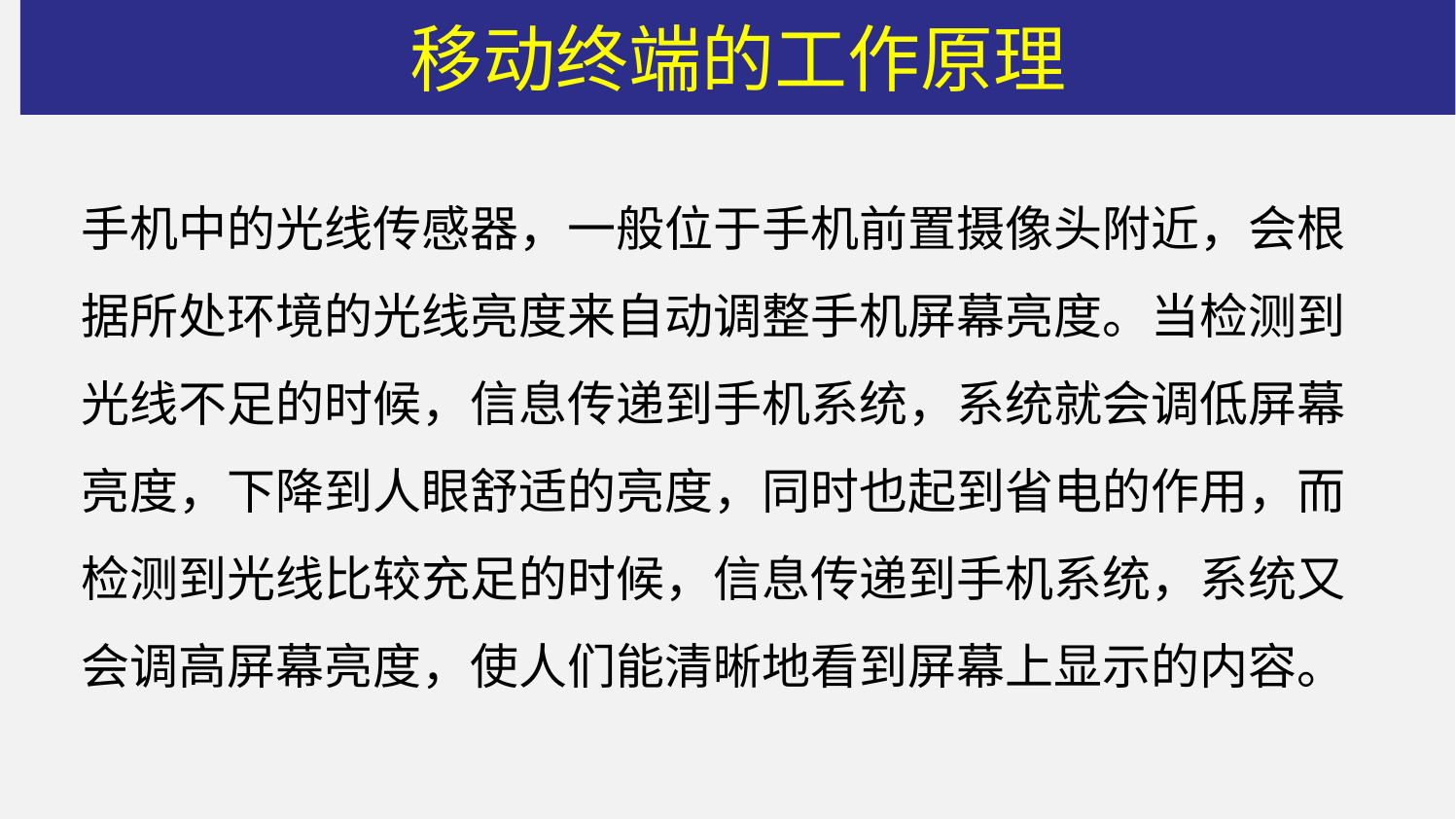

# 移动终端的工作原理
手机中的光线传感器，一般位于手机前置摄像头附近，会根据所处环境的光线亮度来自动调整手机屏幕亮度。当检测到光线不足的时候，信息传递到手机系统，系统就会调低屏幕亮度，下降到人眼舒适的亮度，同时也起到省电的作用，而检测到光线比较充足的时候，信息传递到手机系统，系统又会调高屏幕亮度，使人们能清晰地看到屏幕上显示的内容。